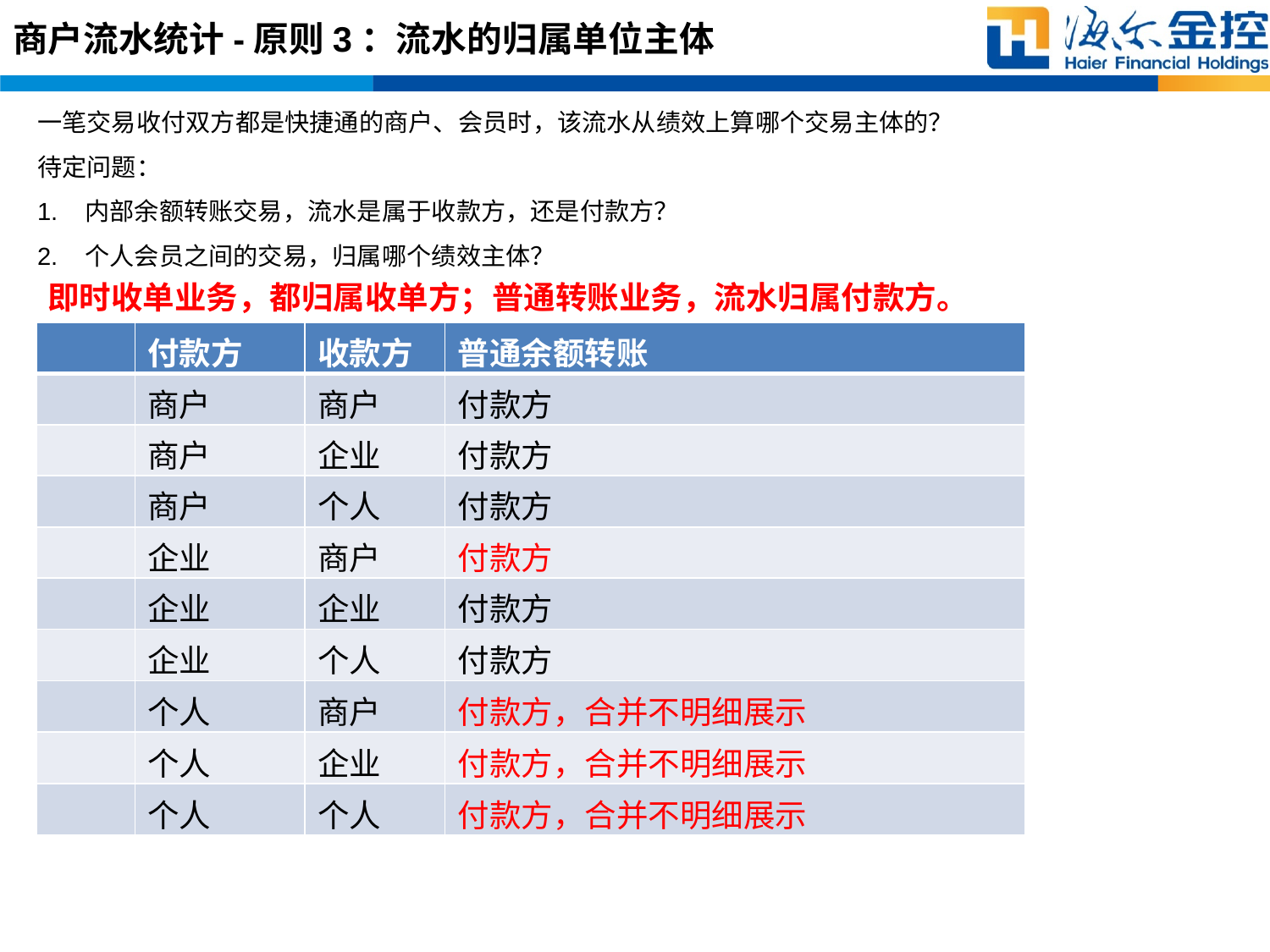

# 商户流水统计-原则3：流水的归属单位主体
一笔交易收付双方都是快捷通的商户、会员时，该流水从绩效上算哪个交易主体的？
待定问题：
内部余额转账交易，流水是属于收款方，还是付款方？
个人会员之间的交易，归属哪个绩效主体？
即时收单业务，都归属收单方；普通转账业务，流水归属付款方。
|  | 付款方 | 收款方 | 普通余额转账 |
| --- | --- | --- | --- |
|  | 商户 | 商户 | 付款方 |
|  | 商户 | 企业 | 付款方 |
|  | 商户 | 个人 | 付款方 |
|  | 企业 | 商户 | 付款方 |
|  | 企业 | 企业 | 付款方 |
|  | 企业 | 个人 | 付款方 |
|  | 个人 | 商户 | 付款方，合并不明细展示 |
|  | 个人 | 企业 | 付款方，合并不明细展示 |
|  | 个人 | 个人 | 付款方，合并不明细展示 |